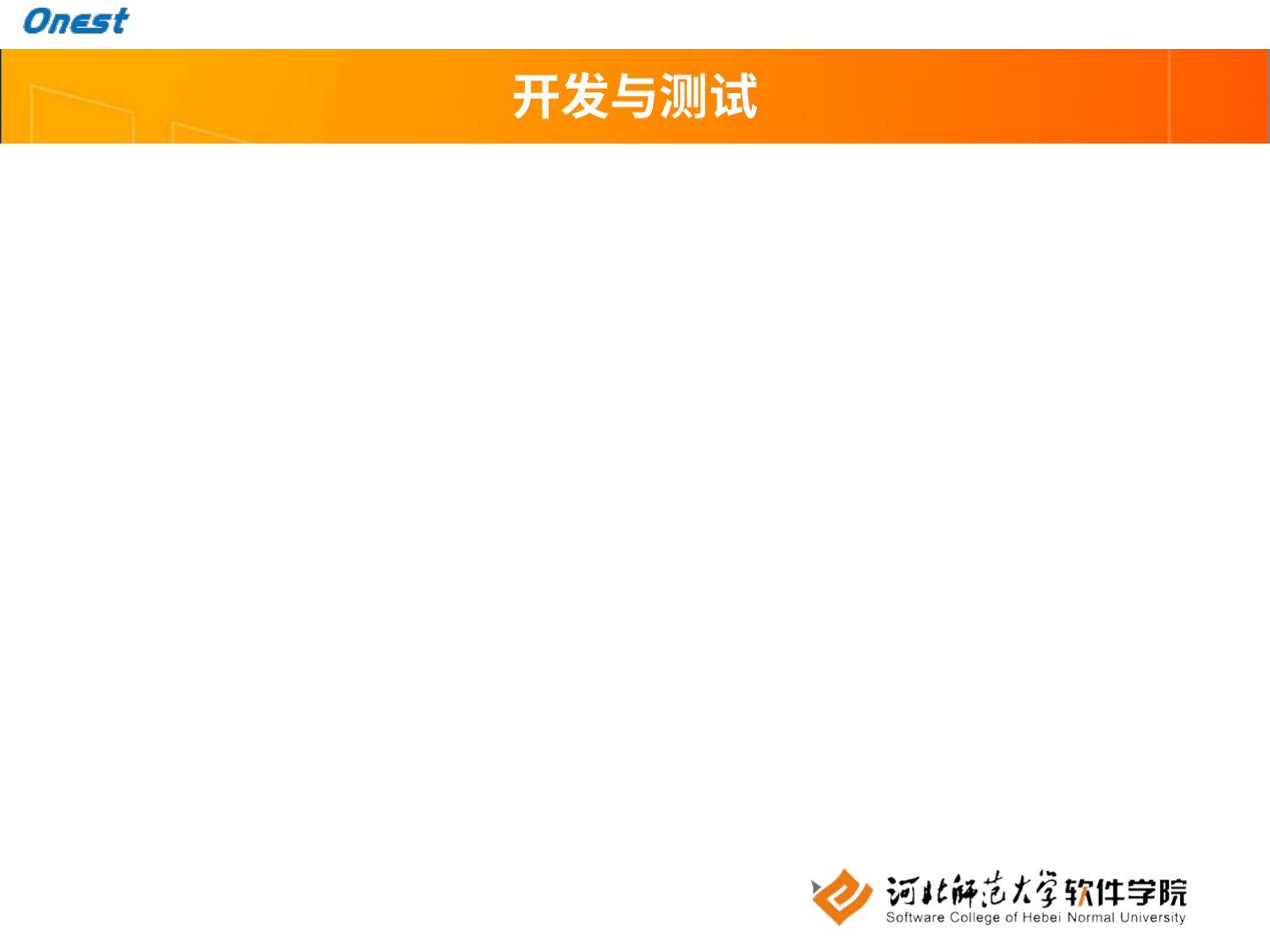

# 开发与测试
开发人员的任务
设计开发出高质量的软件

测试人员的任务:
确保产品的高质量